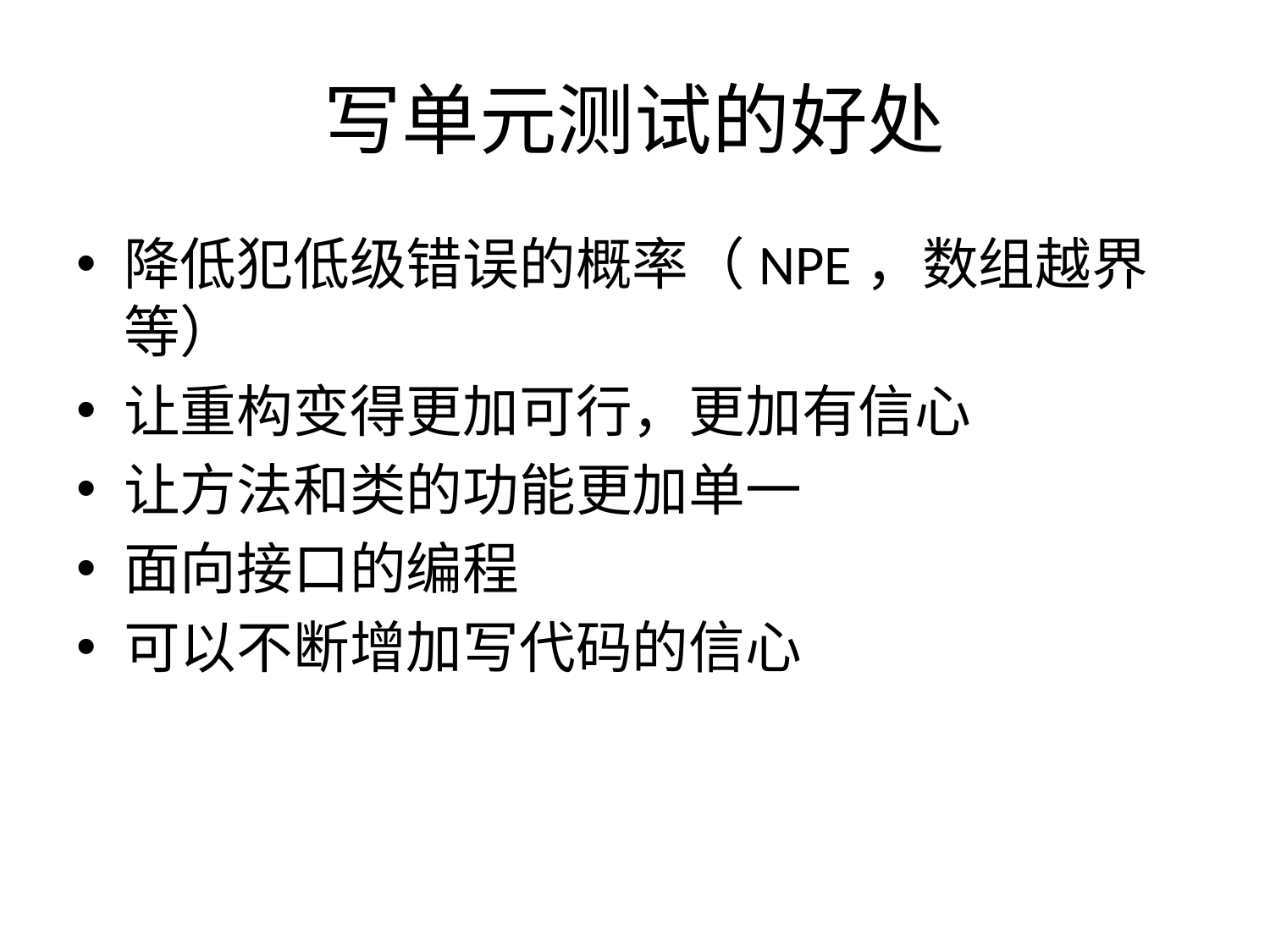

# 写单元测试的好处
降低犯低级错误的概率（NPE，数组越界等）
让重构变得更加可行，更加有信心
让方法和类的功能更加单一
面向接口的编程
可以不断增加写代码的信心